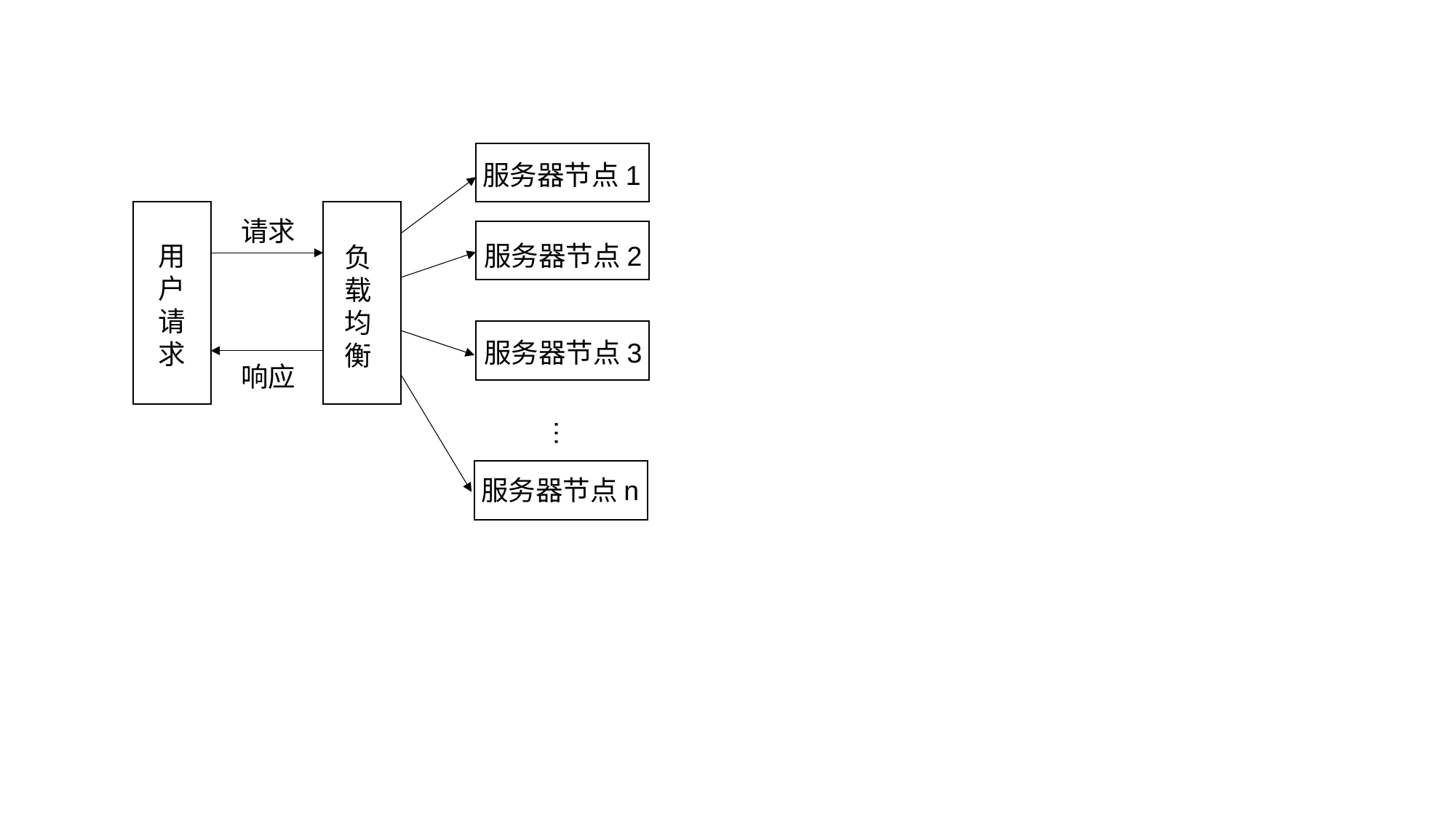

服务器节点1

请求

用户请求
服务器节点2
负载均衡

服务器节点3
响应
…

服务器节点n